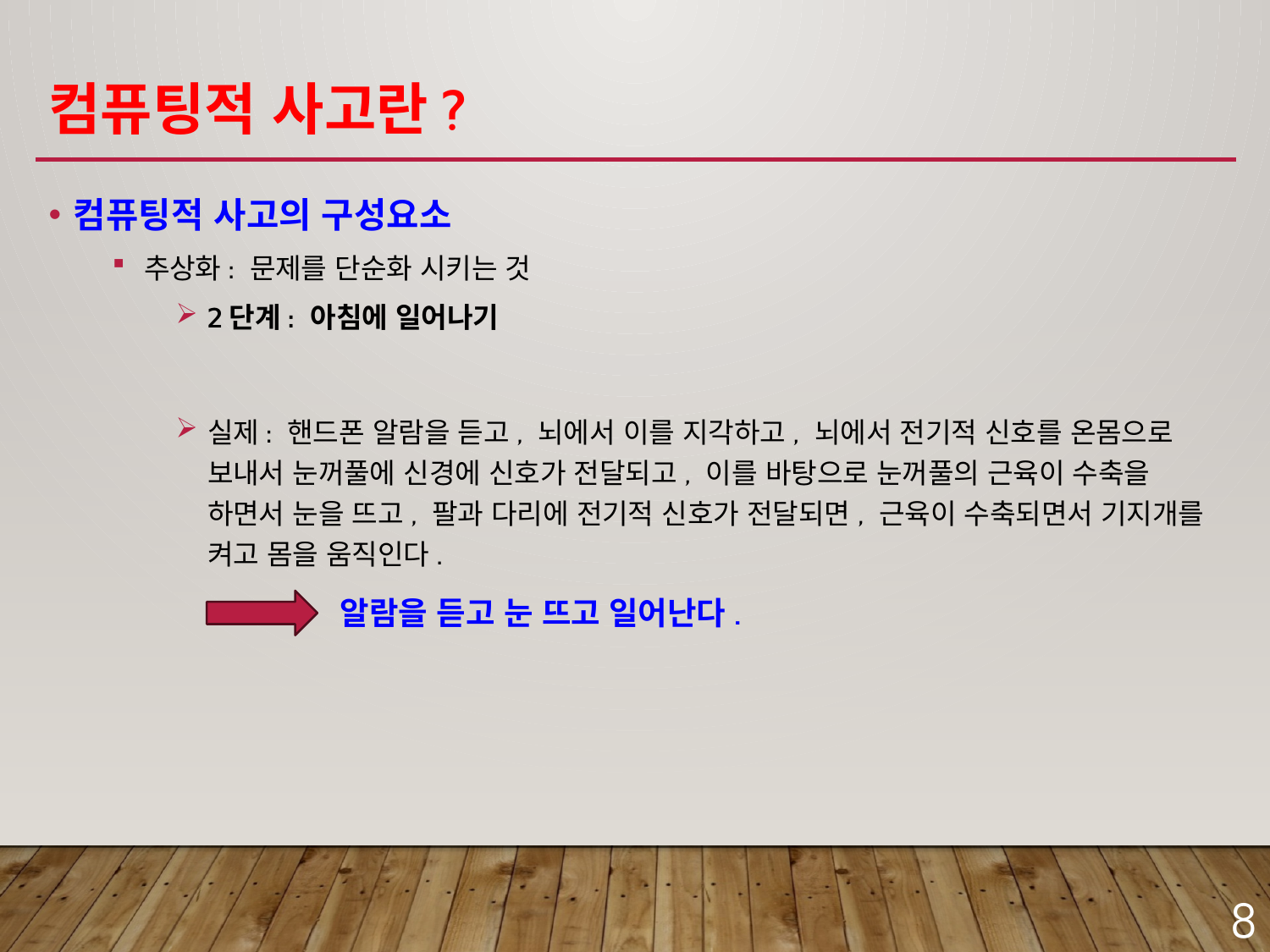

# 컴퓨팅적 사고란?
컴퓨팅적 사고의 구성요소
추상화: 문제를 단순화 시키는 것
2단계: 아침에 일어나기

실제: 핸드폰 알람을 듣고, 뇌에서 이를 지각하고, 뇌에서 전기적 신호를 온몸으로 보내서 눈꺼풀에 신경에 신호가 전달되고, 이를 바탕으로 눈꺼풀의 근육이 수축을 하면서 눈을 뜨고, 팔과 다리에 전기적 신호가 전달되면, 근육이 수축되면서 기지개를 켜고 몸을 움직인다.
알람을 듣고 눈 뜨고 일어난다.